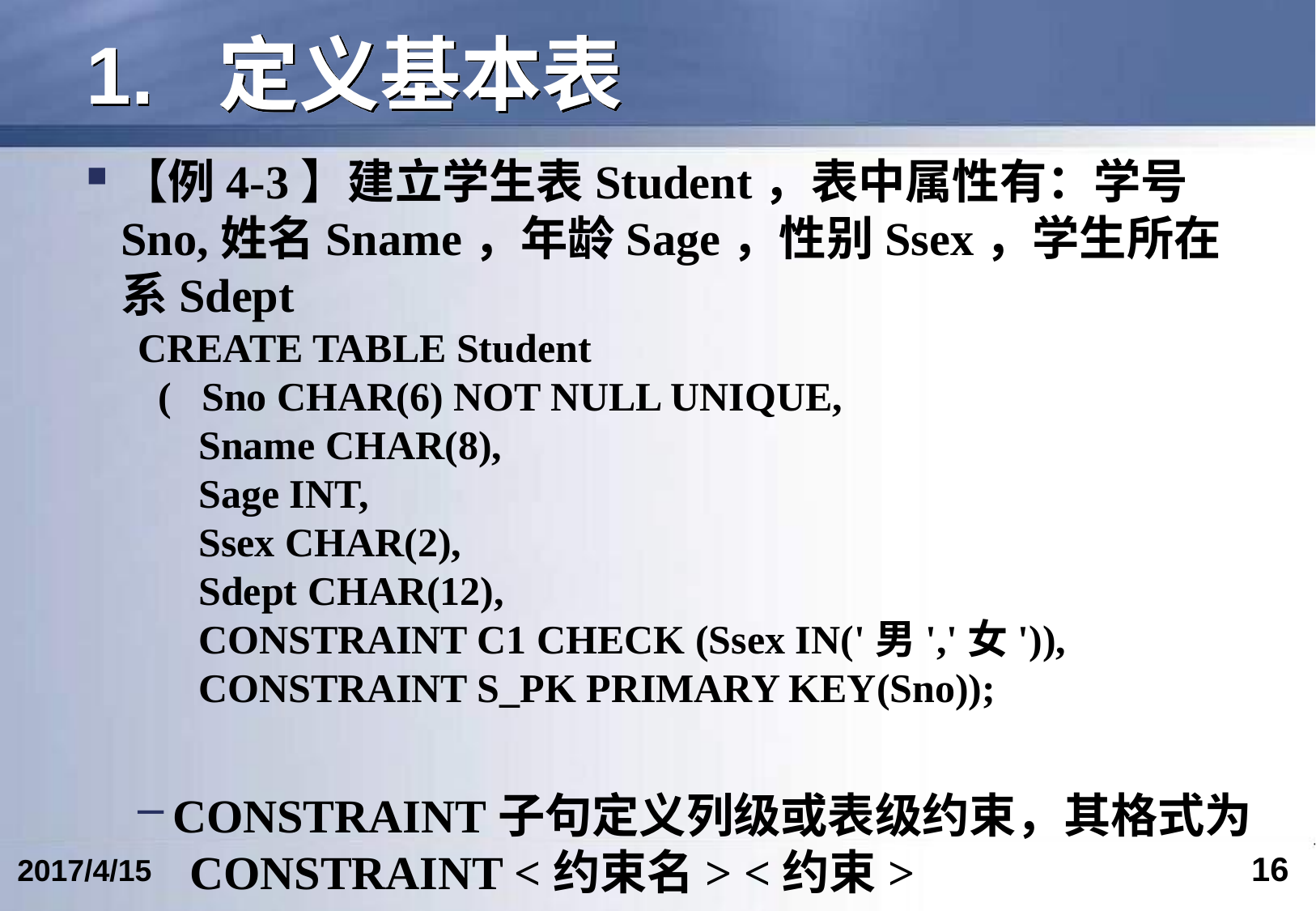

# 1.  定义基本表
【例4-3】建立学生表Student，表中属性有：学号Sno,姓名Sname，年龄Sage，性别Ssex，学生所在系Sdept
CREATE TABLE Student
  (   Sno CHAR(6) NOT NULL UNIQUE,
      Sname CHAR(8),
      Sage INT,
      Ssex CHAR(2),
      Sdept CHAR(12),
      CONSTRAINT C1 CHECK (Ssex IN('男','女')),
      CONSTRAINT S_PK PRIMARY KEY(Sno));

CONSTRAINT子句定义列级或表级约束，其格式为
CONSTRAINT <约束名> <约束>
16
2017/4/15